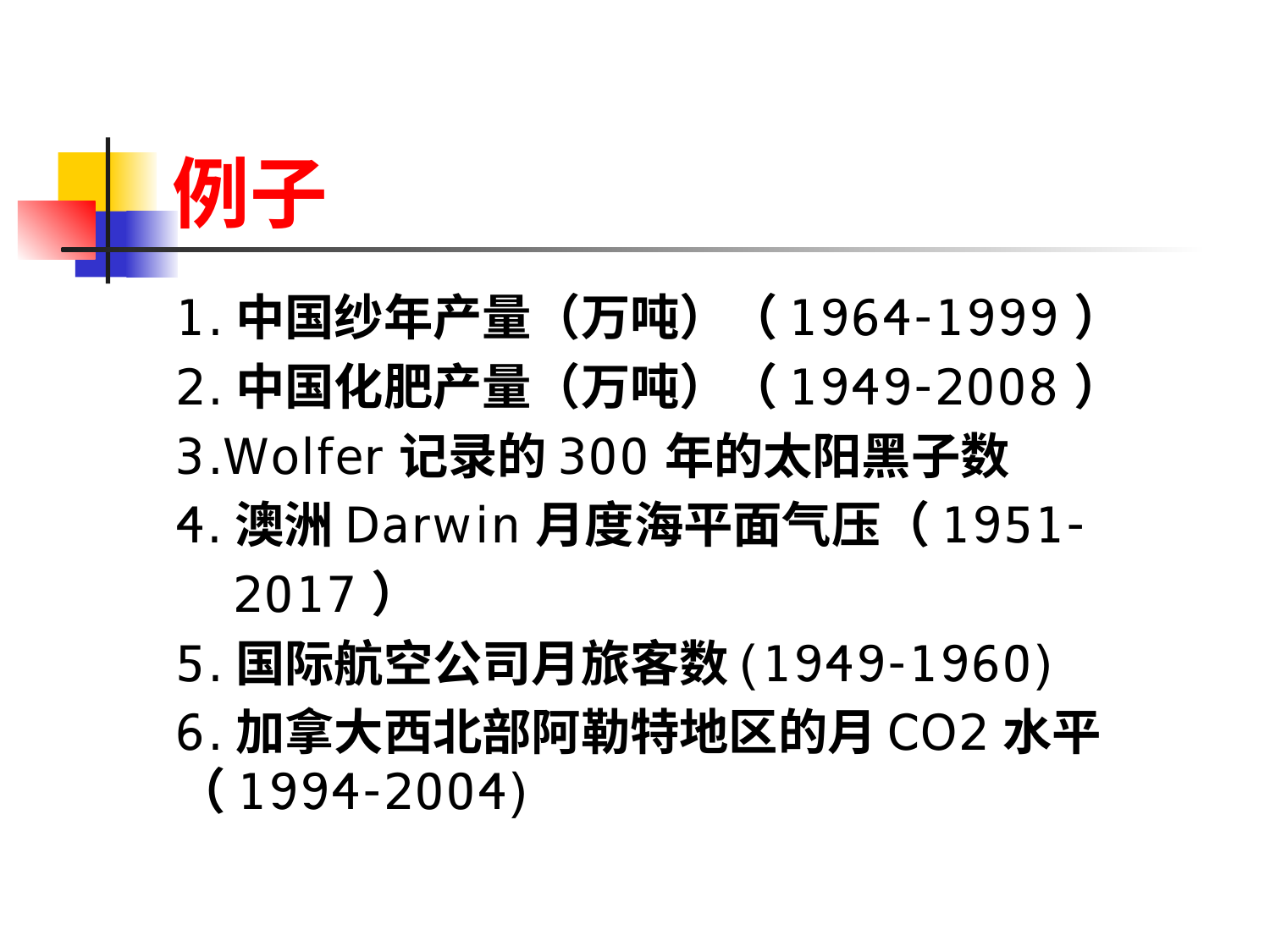

# 例子
1.中国纱年产量（万吨）（1964-1999）
2.中国化肥产量（万吨）（1949-2008）
3.Wolfer记录的300年的太阳黑子数
4.澳洲Darwin月度海平面气压（1951-
    2017）
5.国际航空公司月旅客数(1949-1960)
6.加拿大西北部阿勒特地区的月CO2水平（1994-2004)